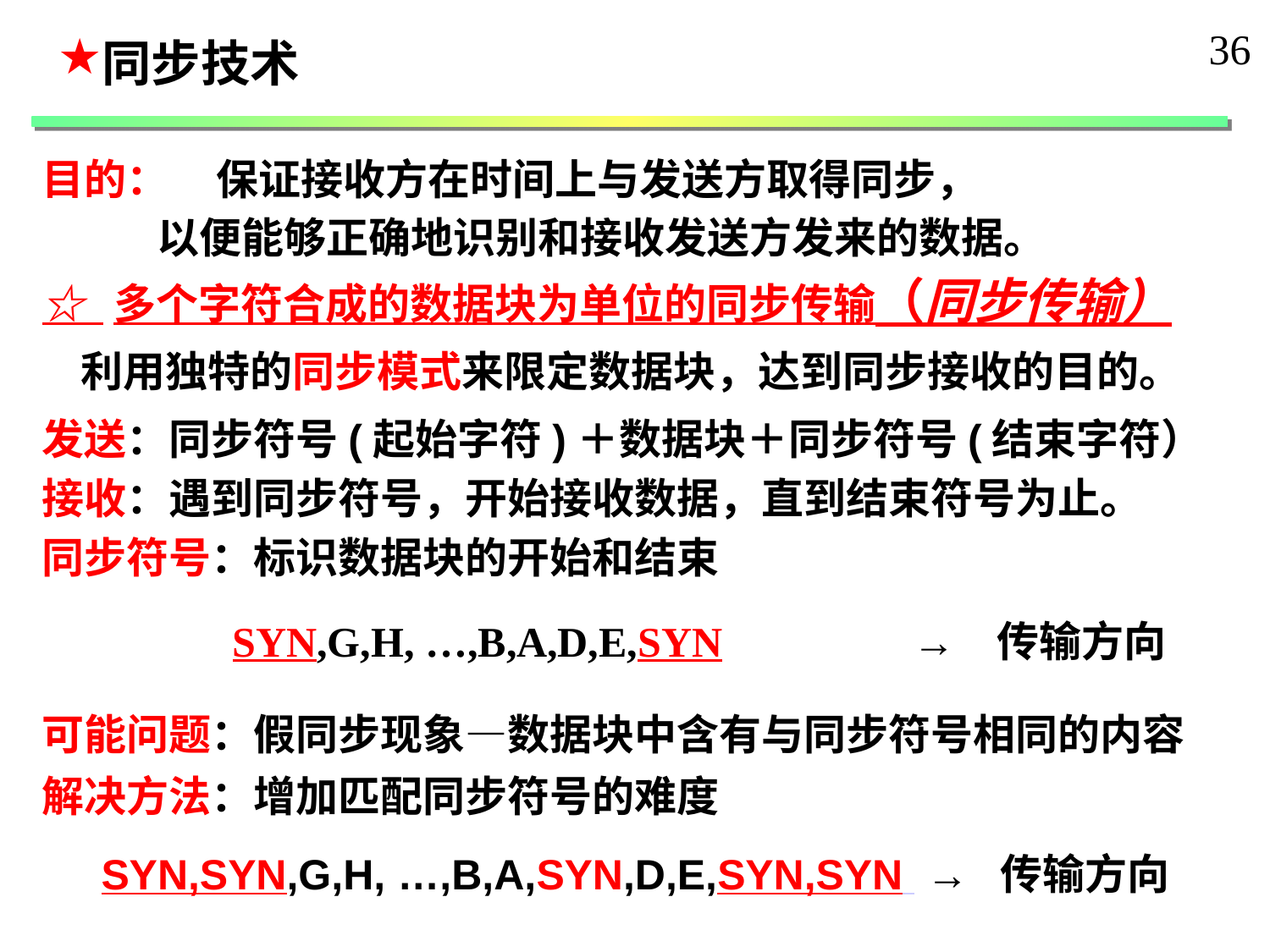

36
同步技术

目的：     保证接收方在时间上与发送方取得同步，
           以便能够正确地识别和接收发送方发来的数据。
☆  多个字符合成的数据块为单位的同步传输（同步传输）
   利用独特的同步模式来限定数据块，达到同步接收的目的。
发送：同步符号(起始字符)＋数据块＋同步符号(结束字符）
接收：遇到同步符号，开始接收数据，直到结束符号为止。
同步符号：标识数据块的开始和结束

                  SYN,G,H, …,B,A,D,E,SYN                  →   传输方向

可能问题：假同步现象—数据块中含有与同步符号相同的内容
解决方法：增加匹配同步符号的难度
     SYN,SYN,G,H, …,B,A,SYN,D,E,SYN,SYN  →  传输方向